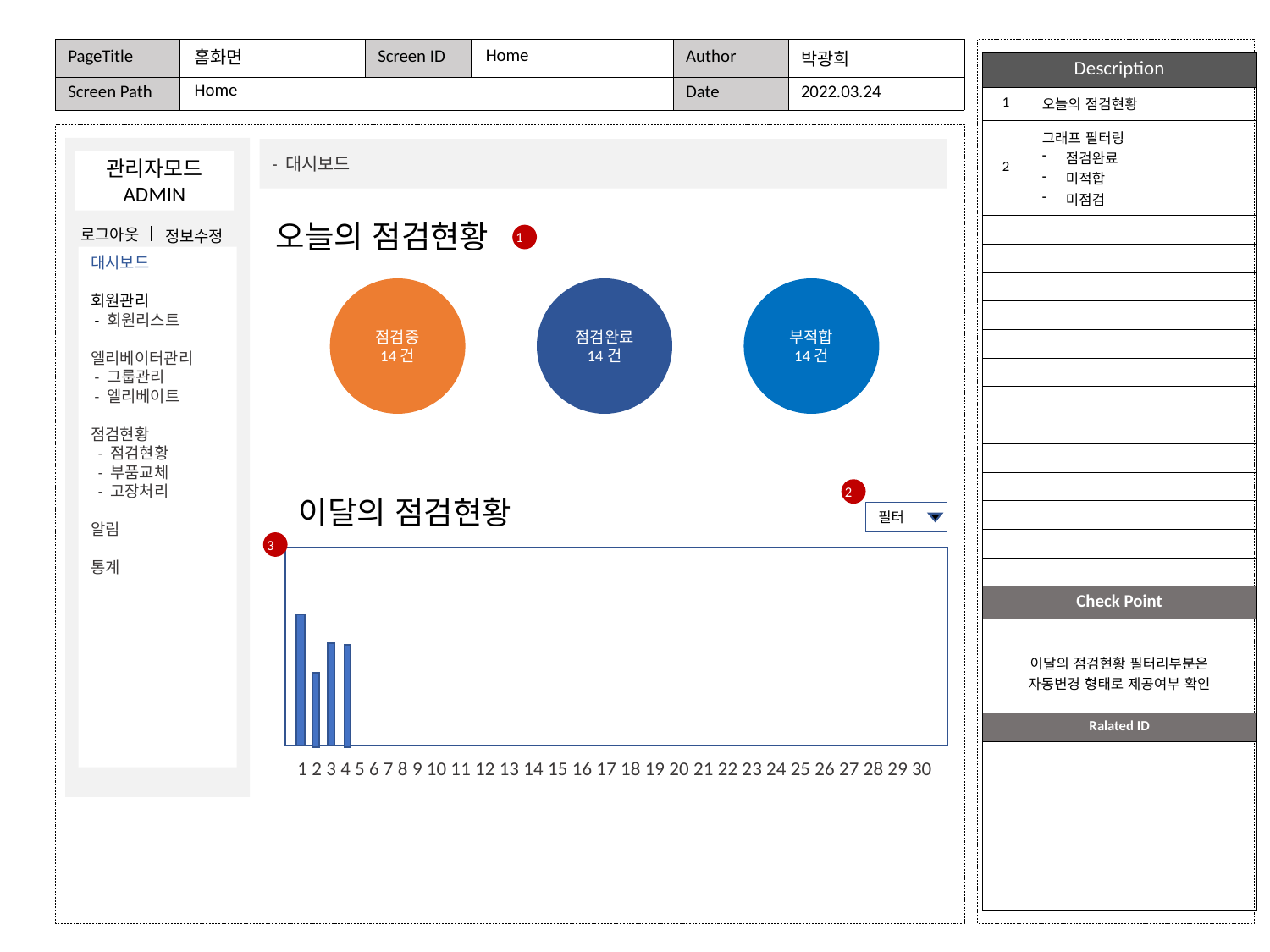

Home
홈화면
| Description | Description |
| --- | --- |
| 1 | 오늘의 점검현황 |
| 2 | 그래프 필터링 점검완료 미적합 미점검 |
|  |  |
|  |  |
|  |  |
|  |  |
|  |  |
|  |  |
|  |  |
|  |  |
|  |  |
|  |  |
|  |  |
|  |  |
|  |  |
| Check Point |  |
| 이달의 점검현황 필터리부분은 자동변경 형태로 제공여부 확인 |  |
| Ralated ID |  |
|  |  |
Home

- 대시보드
관리자모드
ADMIN
오늘의 점검현황
로그아웃
정보수정
1
대시보드

회원관리
 - 회원리스트

엘리베이터관리
 - 그룹관리
 - 엘리베이트

점검현황
  - 점검현황
  - 부품교체
  - 고장처리

알림

통계

점검중
14건
점검완료
14건
부적합
14건
2
이달의 점검현황
필터

3

1 2 3 4 5 6 7 8 9 10 11 12 13 14 15 16 17 18 19 20 21 22 23 24 25 26 27 28 29 30